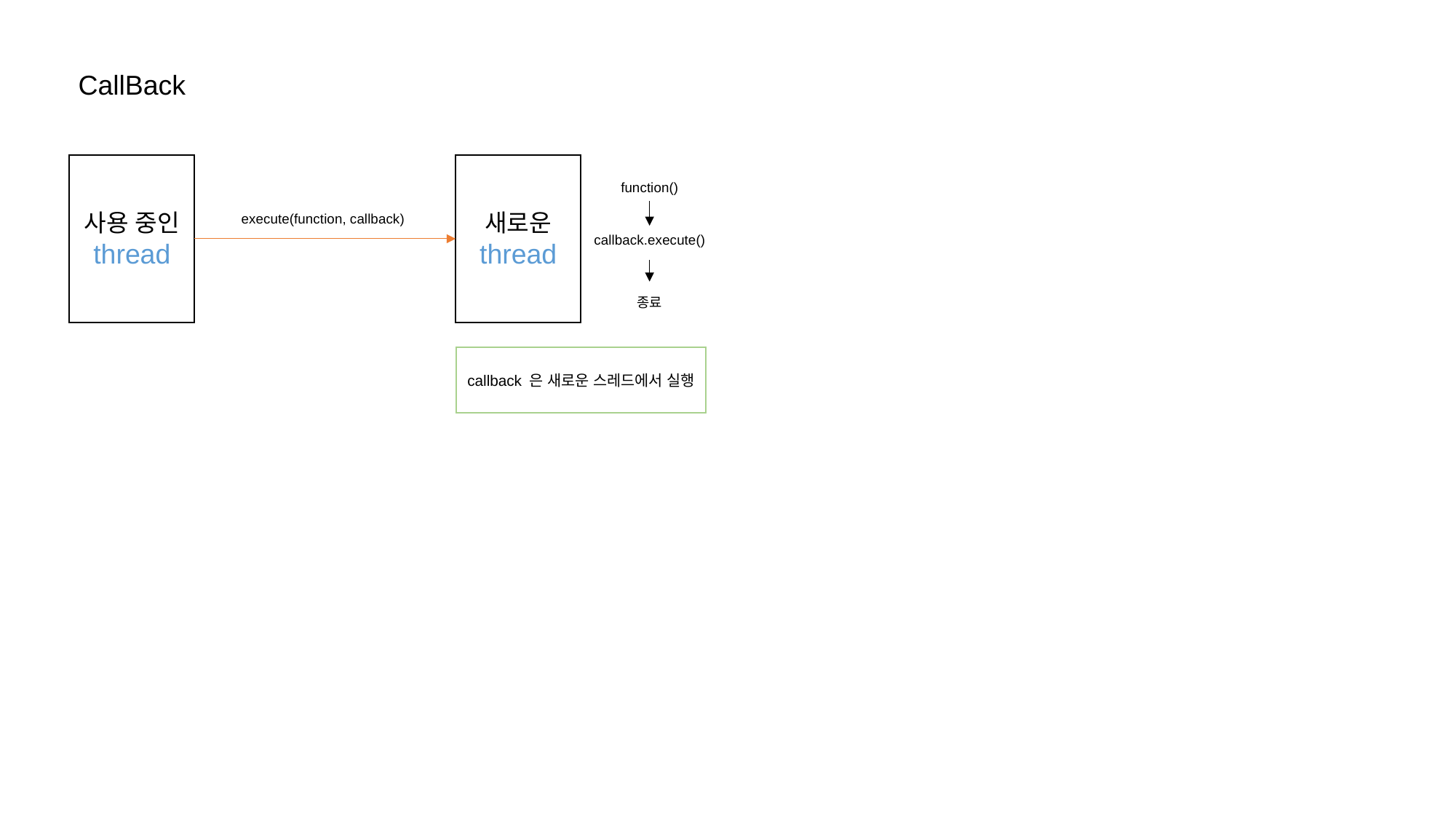

CallBack
사용 중인
thread
새로운
thread
execute(function, callback)
function()
callback.execute()
종료
callback 은 새로운 스레드에서 실행